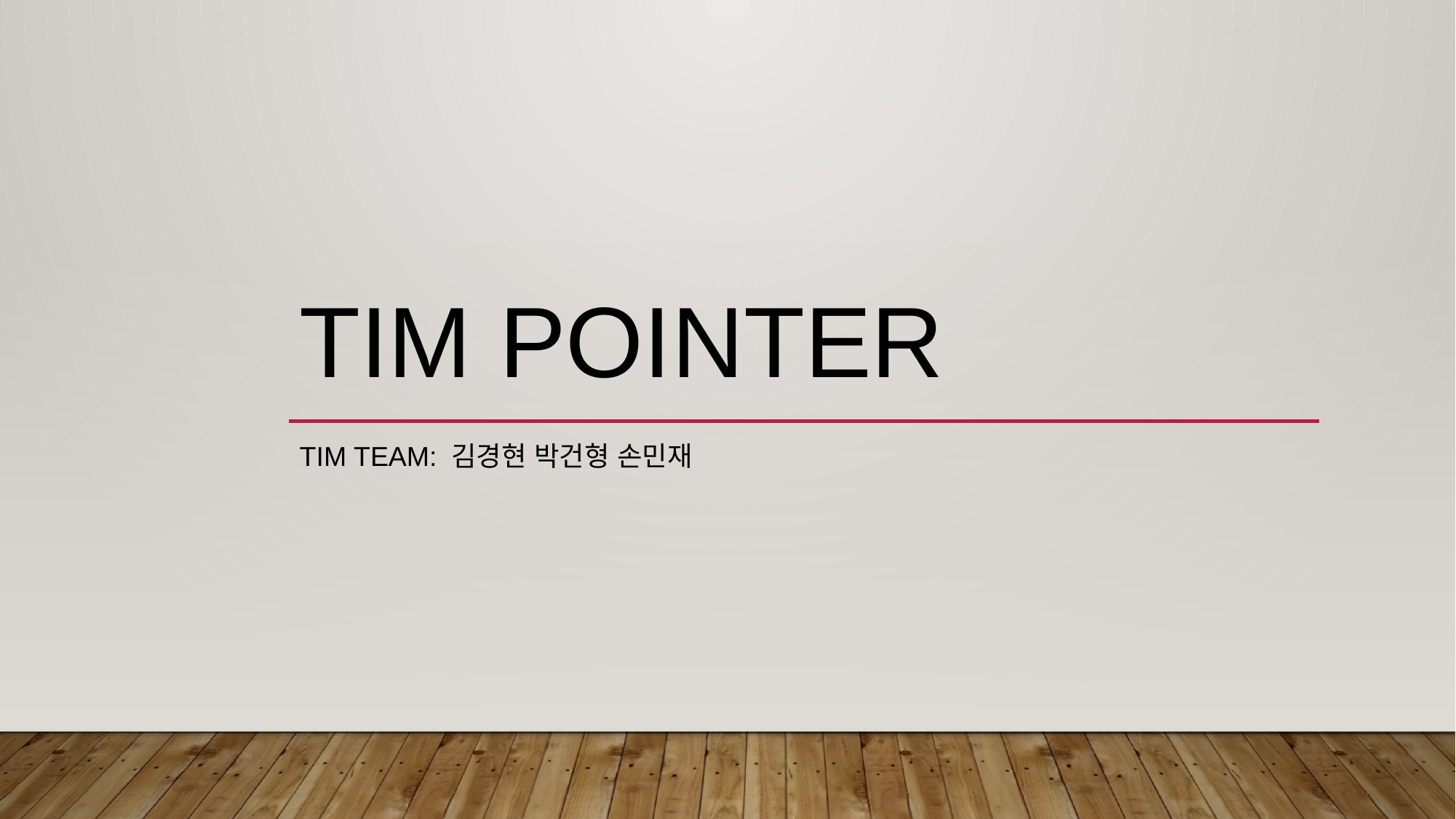

# TiM POINTER
Tim team: 김경현 박건형 손민재